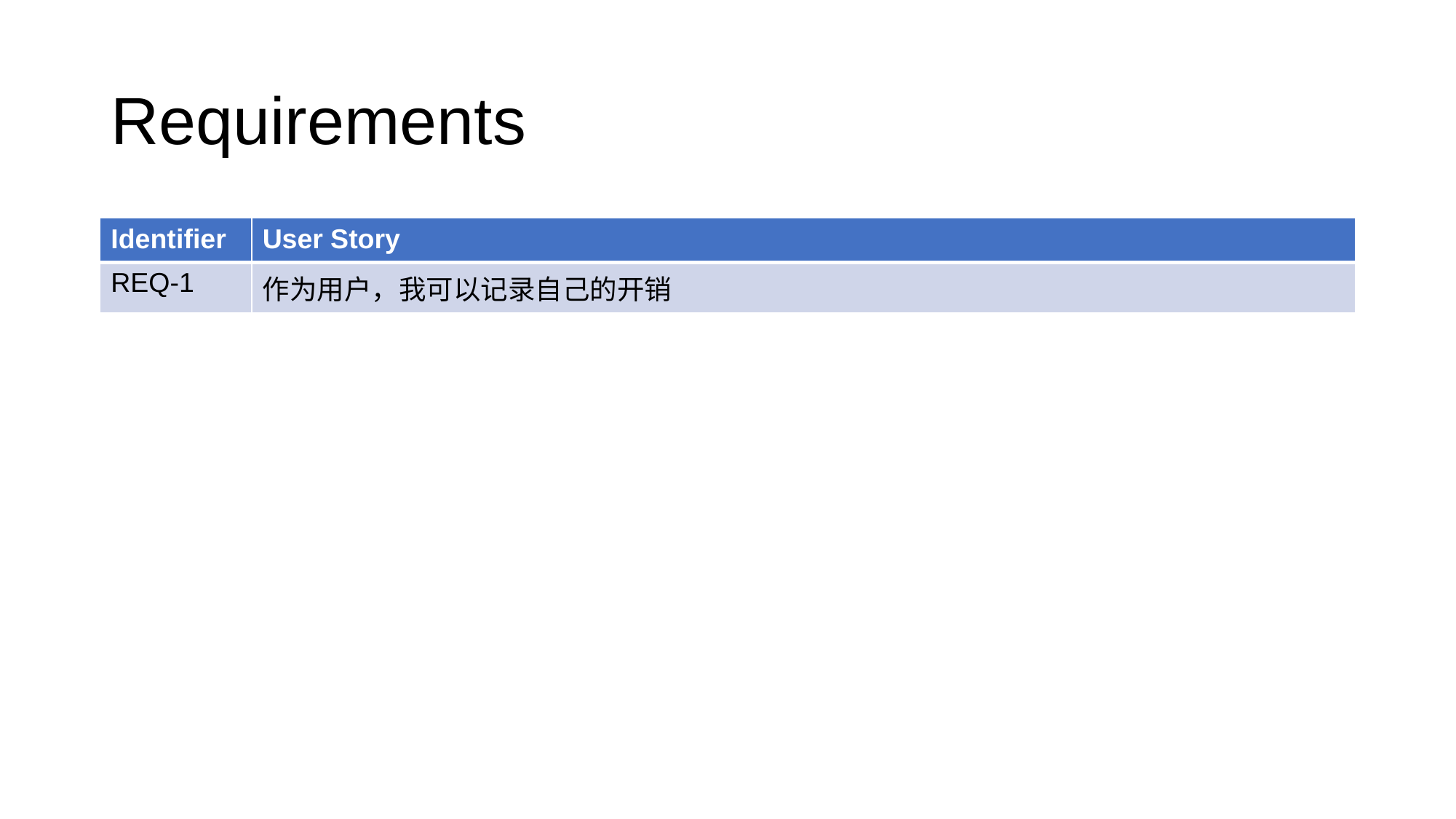

# Requirements
| Identifier | User Story |
| --- | --- |
| REQ-1 | 作为用户，我可以记录自己的开销 |